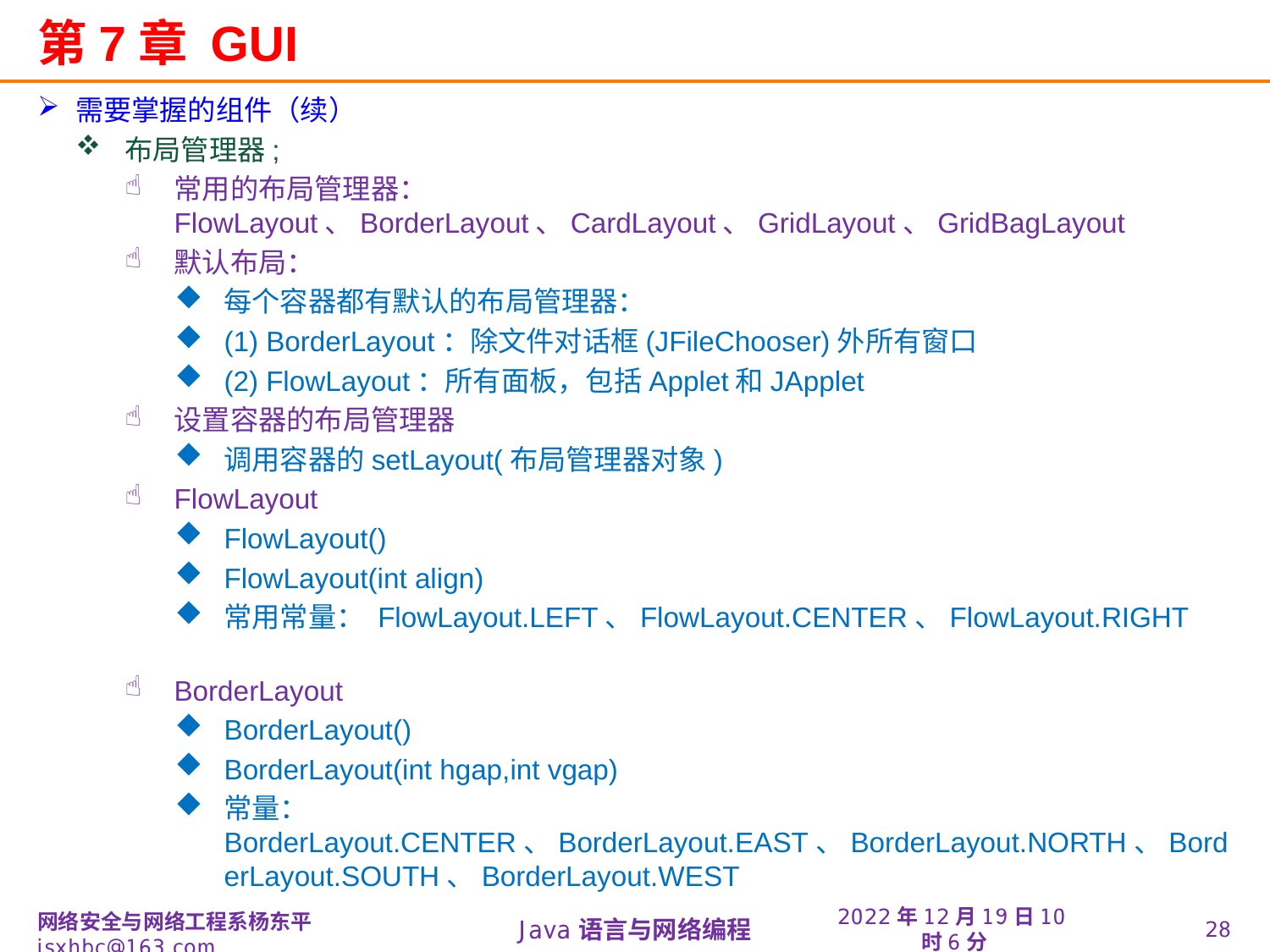

# 第7章 GUI
需要掌握的组件（续）
布局管理器;
常用的布局管理器：FlowLayout、BorderLayout、CardLayout、GridLayout、GridBagLayout
默认布局：
每个容器都有默认的布局管理器：
(1) BorderLayout：除文件对话框(JFileChooser)外所有窗口
(2) FlowLayout：所有面板，包括Applet和JApplet
设置容器的布局管理器
调用容器的setLayout(布局管理器对象)
FlowLayout
FlowLayout()
FlowLayout(int align)
常用常量： FlowLayout.LEFT、FlowLayout.CENTER、FlowLayout.RIGHT
BorderLayout
BorderLayout()
BorderLayout(int hgap,int vgap)
常量：BorderLayout.CENTER、BorderLayout.EAST、BorderLayout.NORTH、BorderLayout.SOUTH、BorderLayout.WEST